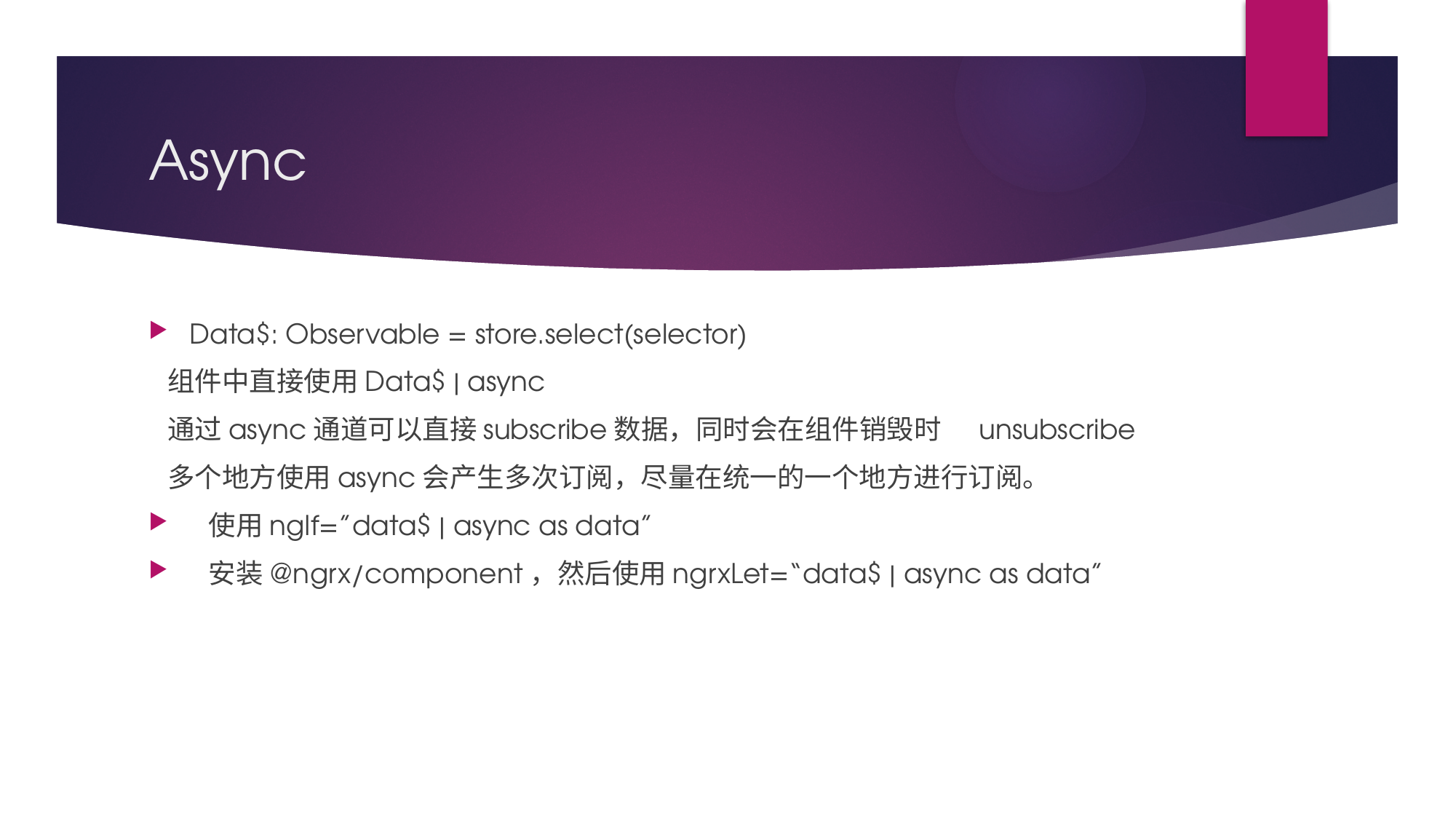

# Async
Data$: Observable = store.select(selector)
  组件中直接使用Data$ | async
  通过async通道可以直接subscribe数据，同时会在组件销毁时     unsubscribe
  多个地方使用async会产生多次订阅，尽量在统一的一个地方进行订阅。
  使用ngIf=”data$ | async as data”
  安装@ngrx/component，然后使用ngrxLet=“data$ | async as data”